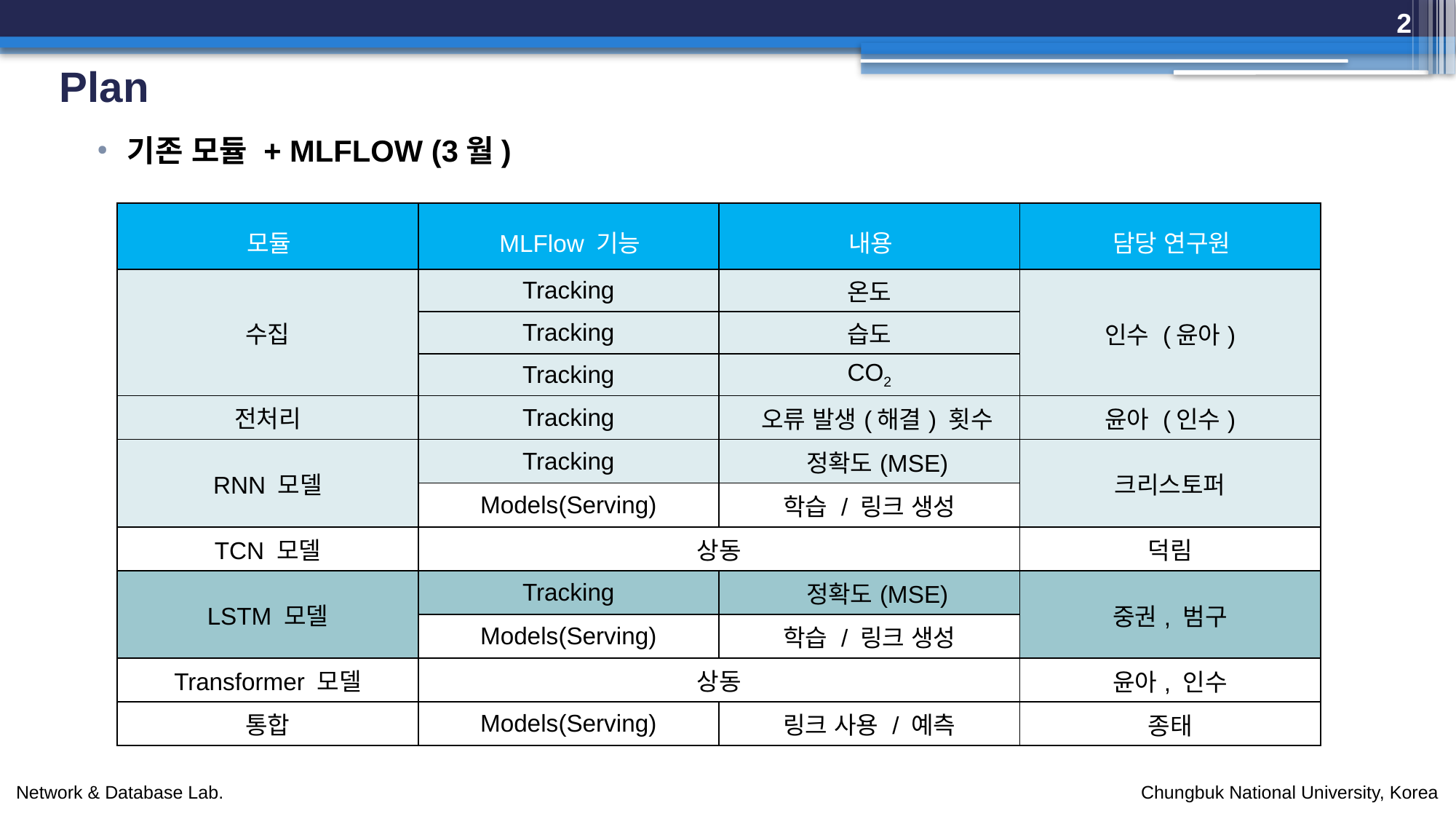

2
# Plan
기존 모듈 + MLFLOW (3월)
| 모듈 | MLFlow 기능 | 내용 | 담당 연구원 |
| --- | --- | --- | --- |
| 수집 | Tracking | 온도 | 인수 (윤아) |
|  | Tracking | 습도 |  |
|  | Tracking | CO2 |  |
| 전처리 | Tracking | 오류 발생(해결) 횟수 | 윤아 (인수) |
| RNN 모델 | Tracking | 정확도(MSE) | 크리스토퍼 |
|  | Models(Serving) | 학습 / 링크 생성 |  |
| TCN 모델 | 상동 |  | 덕림 |
| LSTM 모델 | Tracking | 정확도(MSE) | 중권, 범구 |
|  | Models(Serving) | 학습 / 링크 생성 |  |
| Transformer 모델 | 상동 |  | 윤아, 인수 |
| 통합 | Models(Serving) | 링크 사용 / 예측 | 종태 |